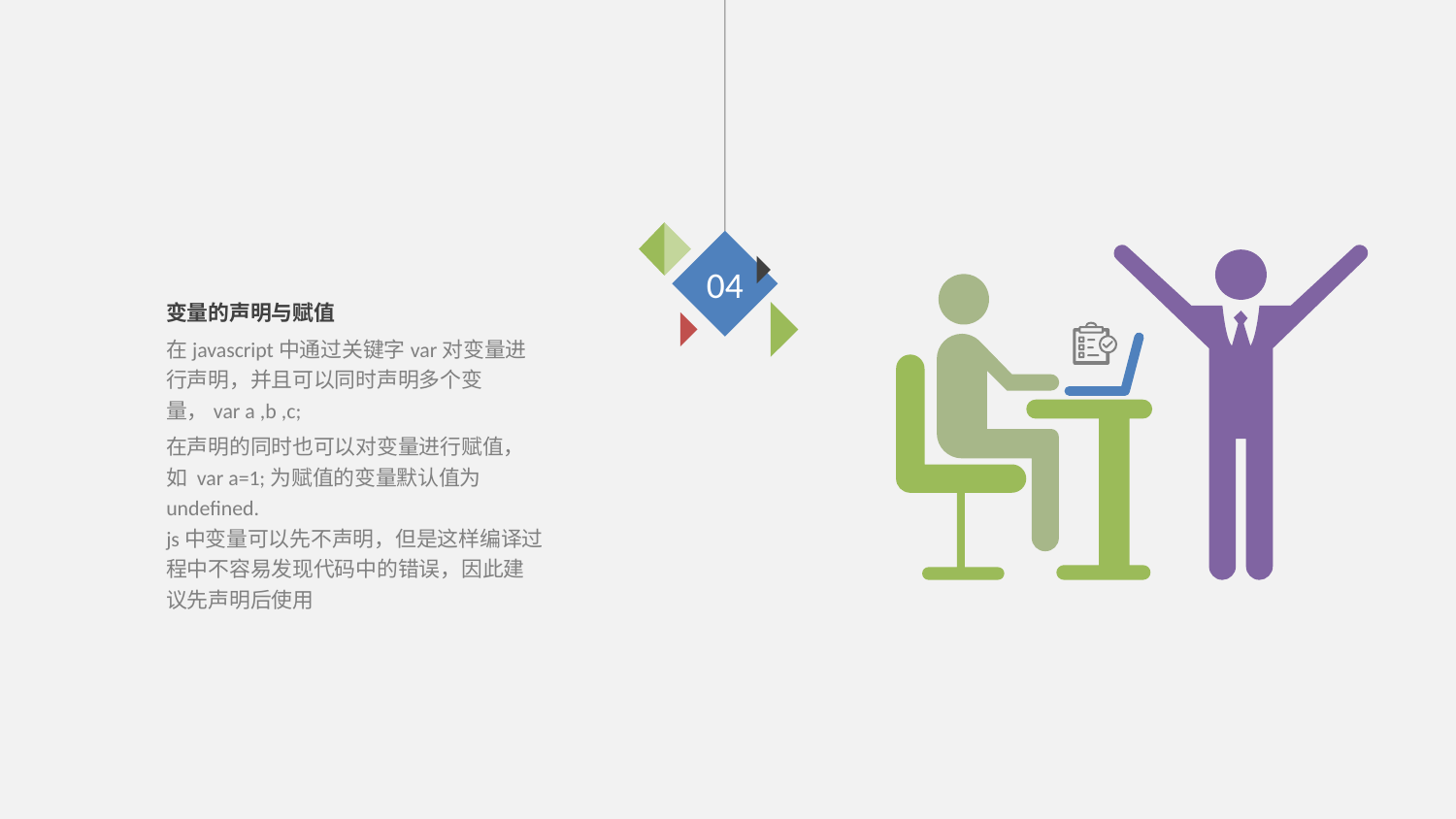

04

变量的声明与赋值
在javascript中通过关键字var对变量进行声明，并且可以同时声明多个变量，var a ,b ,c;
在声明的同时也可以对变量进行赋值，如 var a=1;为赋值的变量默认值为undefined.
js中变量可以先不声明，但是这样编译过程中不容易发现代码中的错误，因此建议先声明后使用